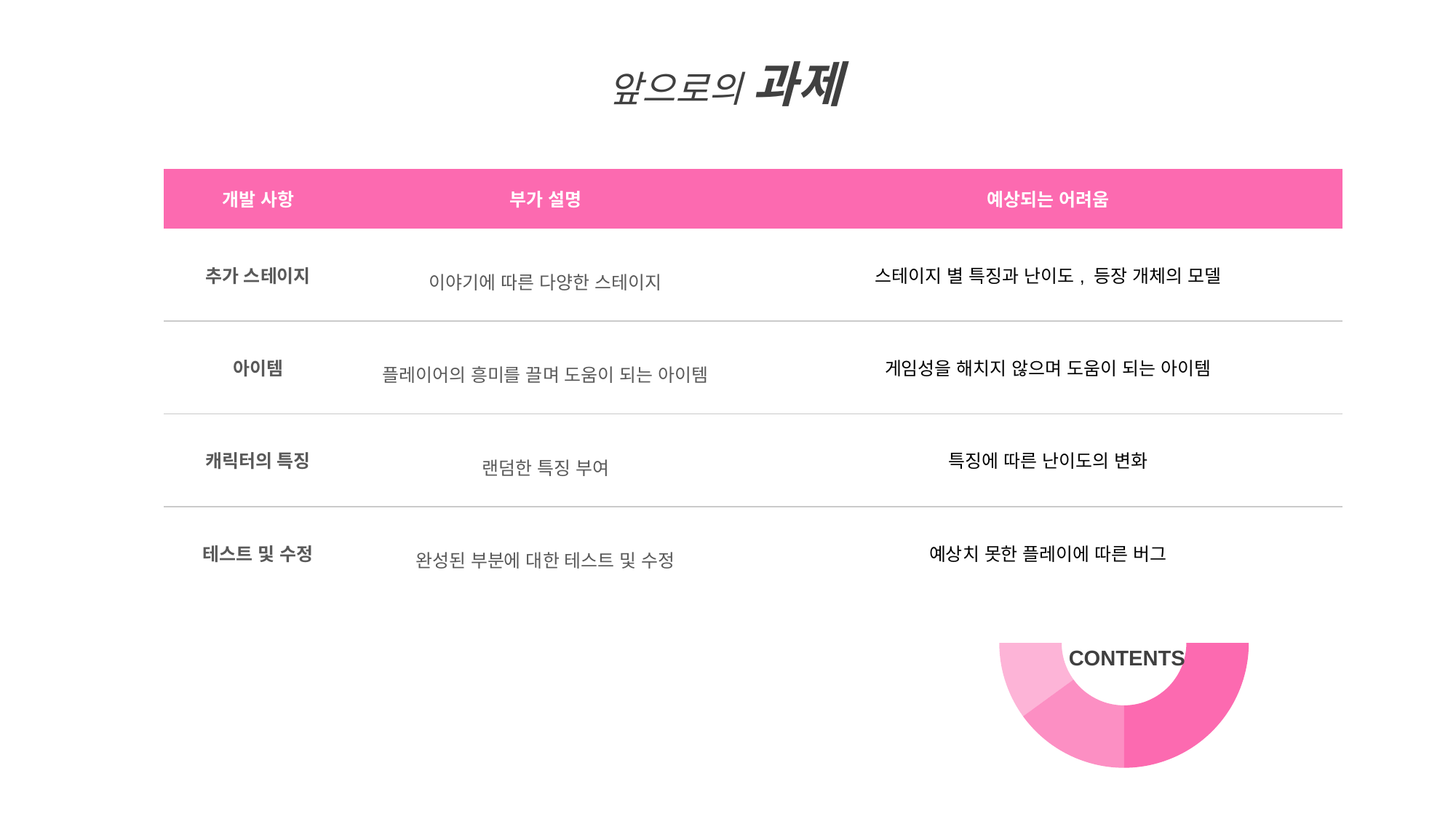

앞으로의 과제
| 개발 사항 | 부가 설명 | 예상되는 어려움 |
| --- | --- | --- |
| 추가 스테이지 | 이야기에 따른 다양한 스테이지 | 스테이지 별 특징과 난이도, 등장 개체의 모델 |
| 아이템 | 플레이어의 흥미를 끌며 도움이 되는 아이템 | 게임성을 해치지 않으며 도움이 되는 아이템 |
| 캐릭터의 특징 | 랜덤한 특징 부여 | 특징에 따른 난이도의 변화 |
| 테스트 및 수정 | 완성된 부분에 대한 테스트 및 수정 | 예상치 못한 플레이에 따른 버그 |

### Chart

| Category | 비율 |
|---|---|
| A | 0.5 |
| B | 0.25 |
| C | 0.15 |
| D | 0.1 |
CONTENTS